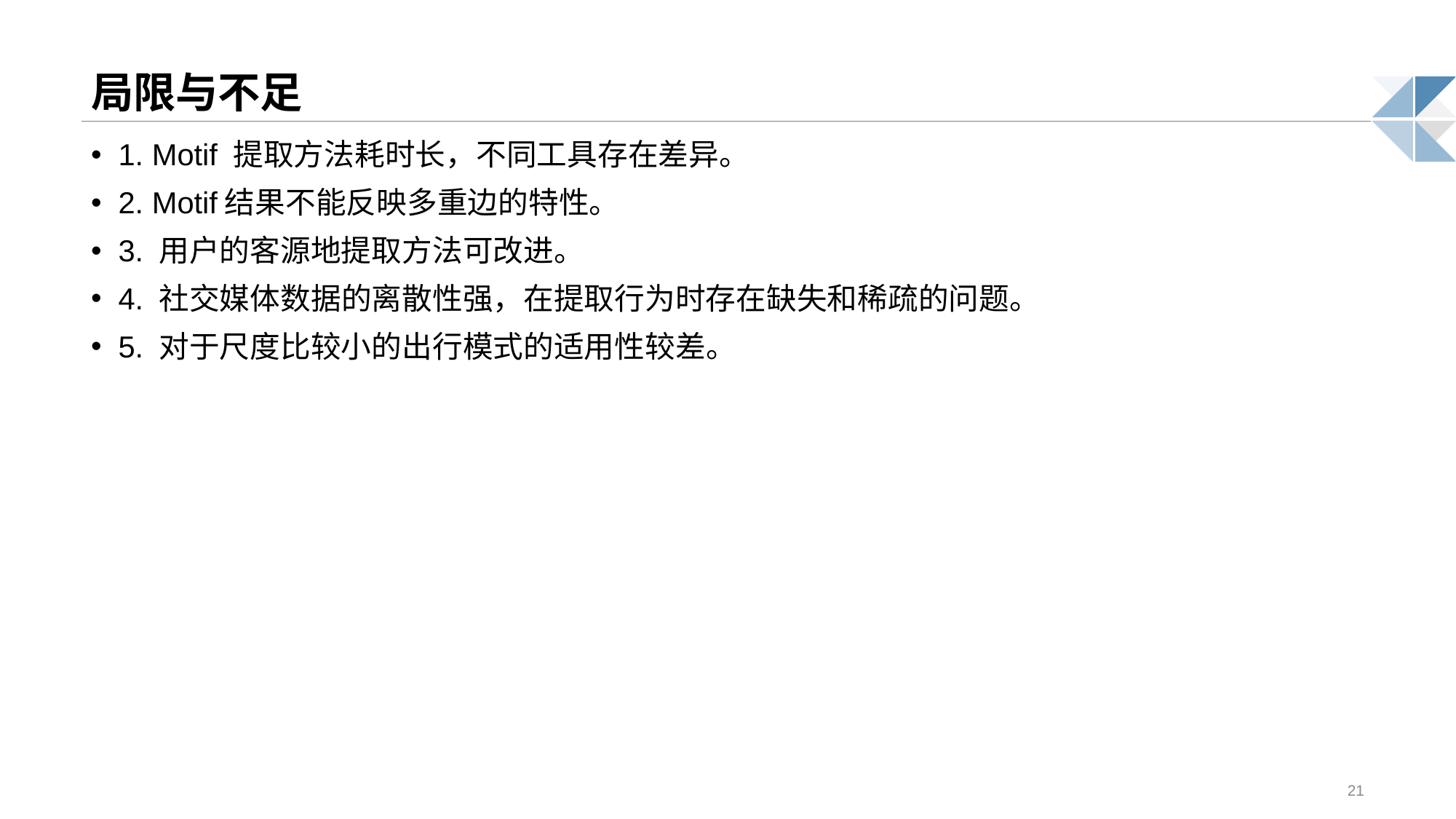

# 局限与不足
1. Motif 提取方法耗时长，不同工具存在差异。
2. Motif结果不能反映多重边的特性。
3. 用户的客源地提取方法可改进。
4. 社交媒体数据的离散性强，在提取行为时存在缺失和稀疏的问题。
5. 对于尺度比较小的出行模式的适用性较差。
21